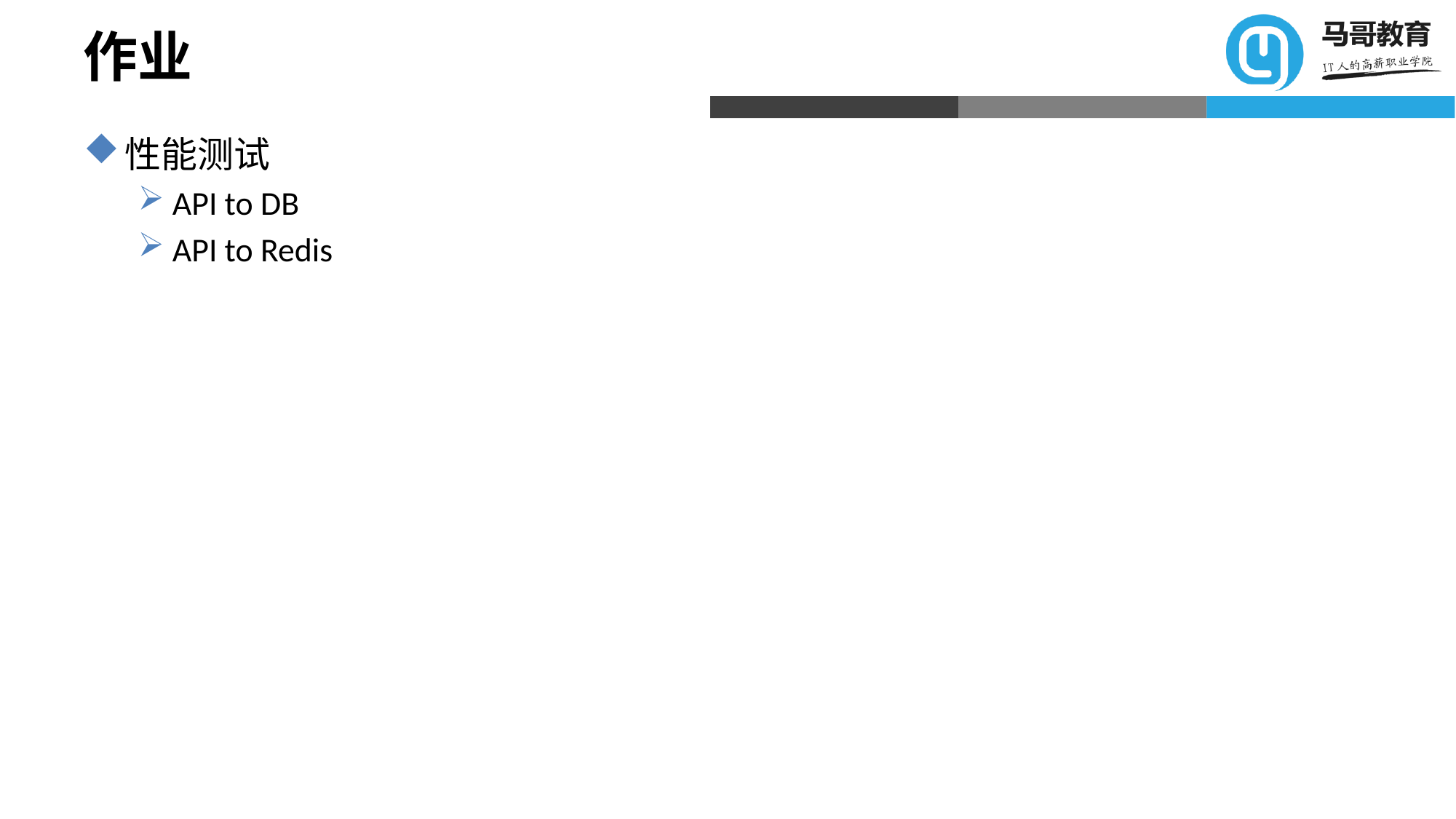

# 作业
性能测试
API to DB
API to Redis